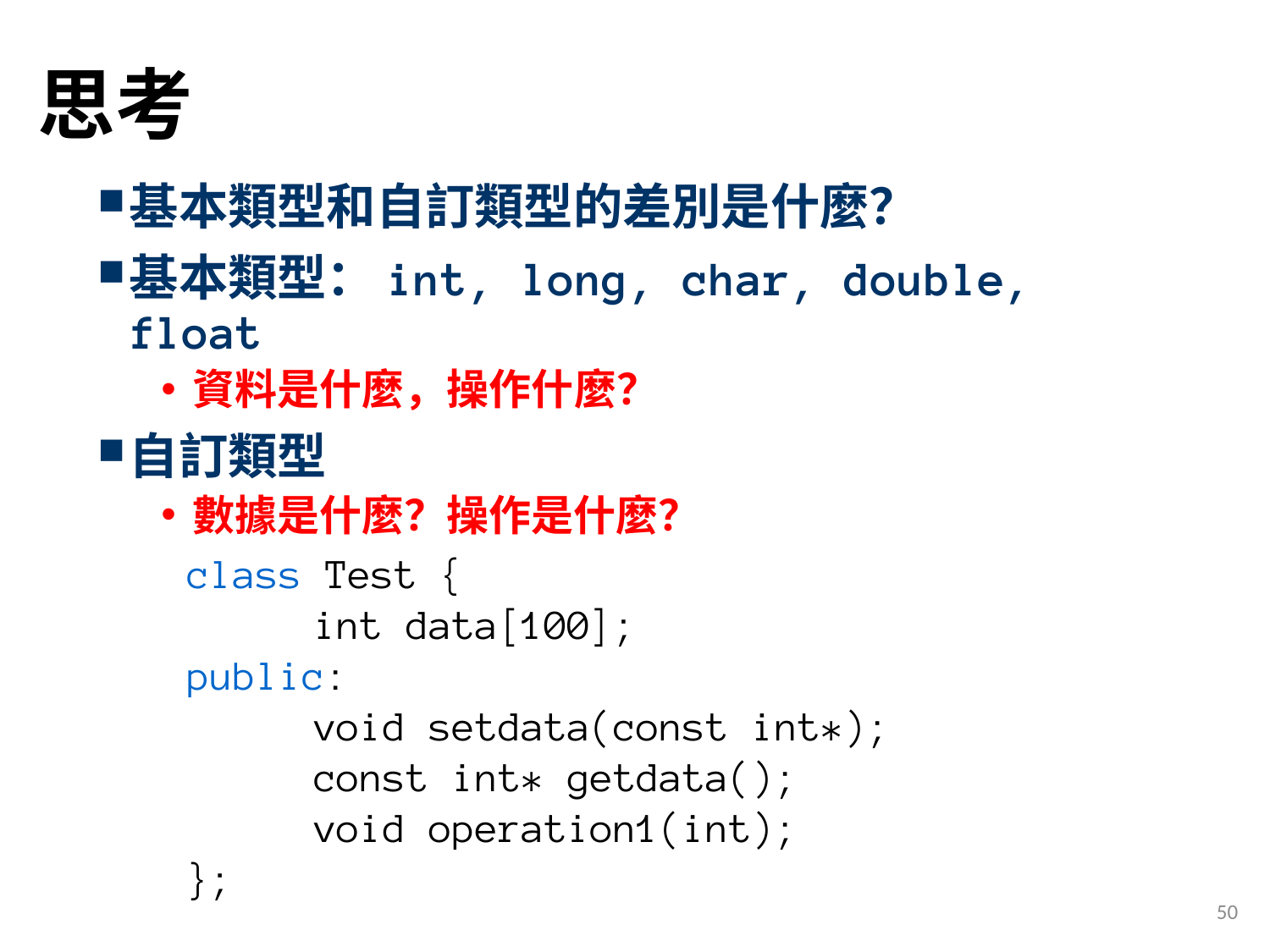

# 思考
基本類型和自訂類型的差別是什麼？
基本類型：int, long, char, double, float
資料是什麼，操作什麼？
自訂類型
數據是什麼？操作是什麼？
class Test {
	int data[100];
public:
	void setdata(const int*);
	const int* getdata();
	void operation1(int);
};
50